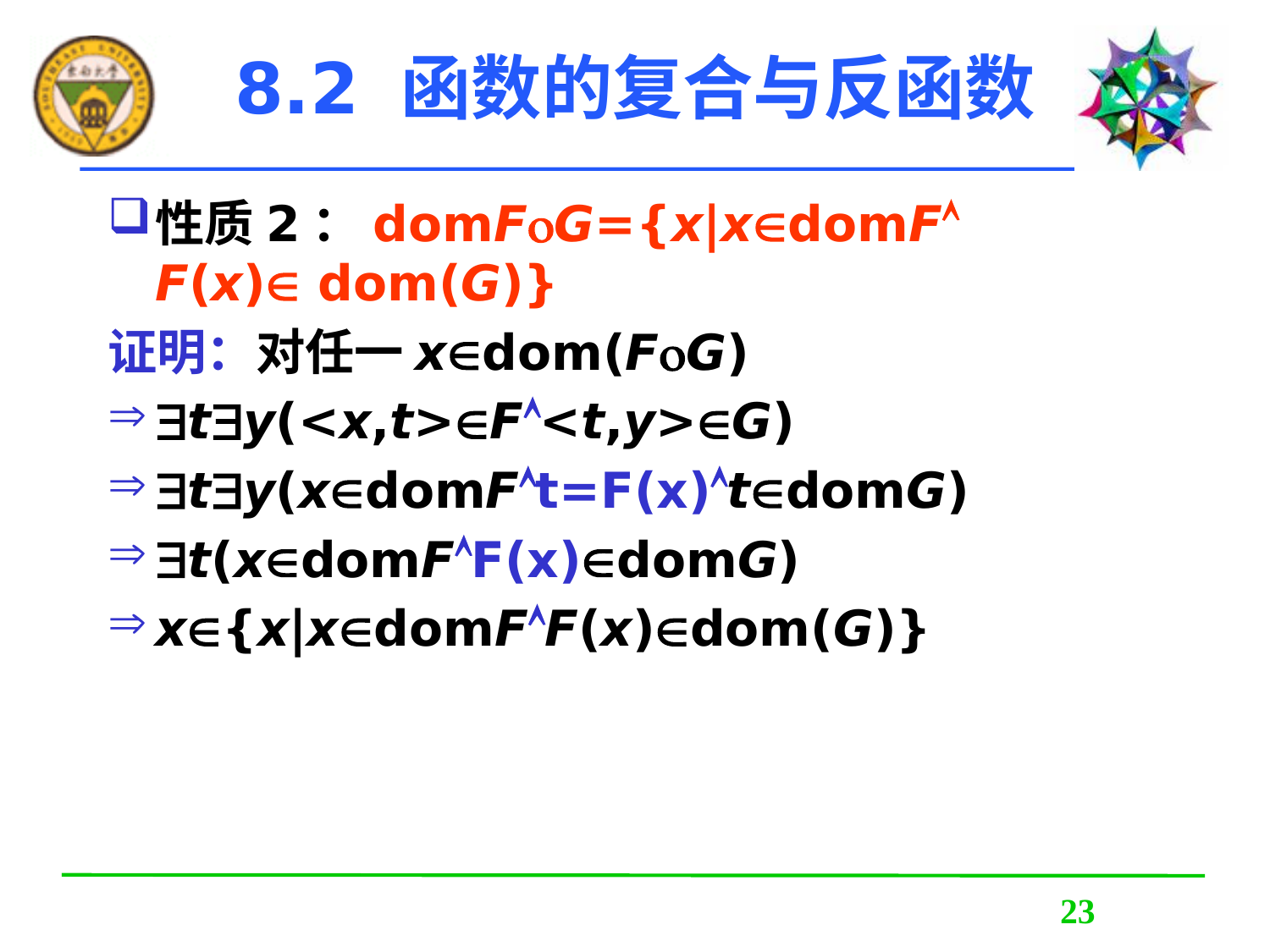

# 8.2 函数的复合与反函数
性质2：domFοG={x|x∈domF∧     F(x)∈ dom(G)}
证明：对任一x∈dom(FοG)
∃t∃y(<x,t>∈F∧<t,y>∈G)
∃t∃y(x∈domF∧t=F(x)∧t∈domG)
∃t(x∈domF∧F(x)∈domG)
x∈{x|x∈domF∧F(x)∈dom(G)}